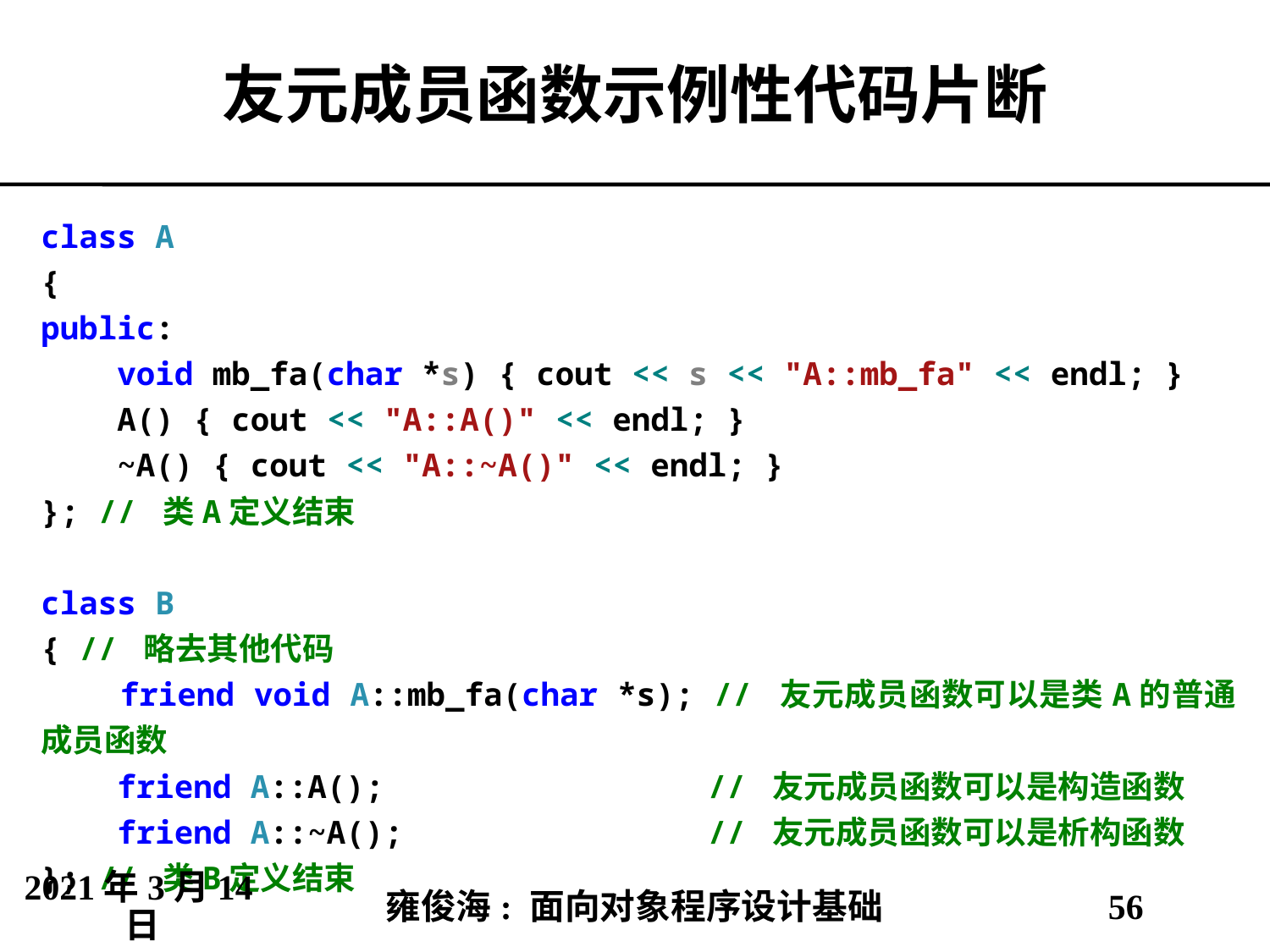

# 友元成员函数示例性代码片断

class A
{
public:
    void mb_fa(char *s) { cout << s << "A::mb_fa" << endl; }
    A() { cout << "A::A()" << endl; }
    ~A() { cout << "A::~A()" << endl; }
}; // 类A定义结束

class B
{ // 略去其他代码
    friend void A::mb_fa(char *s); // 友元成员函数可以是类A的普通成员函数
    friend A::A();                 // 友元成员函数可以是构造函数
    friend A::~A();                // 友元成员函数可以是析构函数
}; // 类B定义结束
2021年3月14日
雍俊海: 面向对象程序设计基础
56